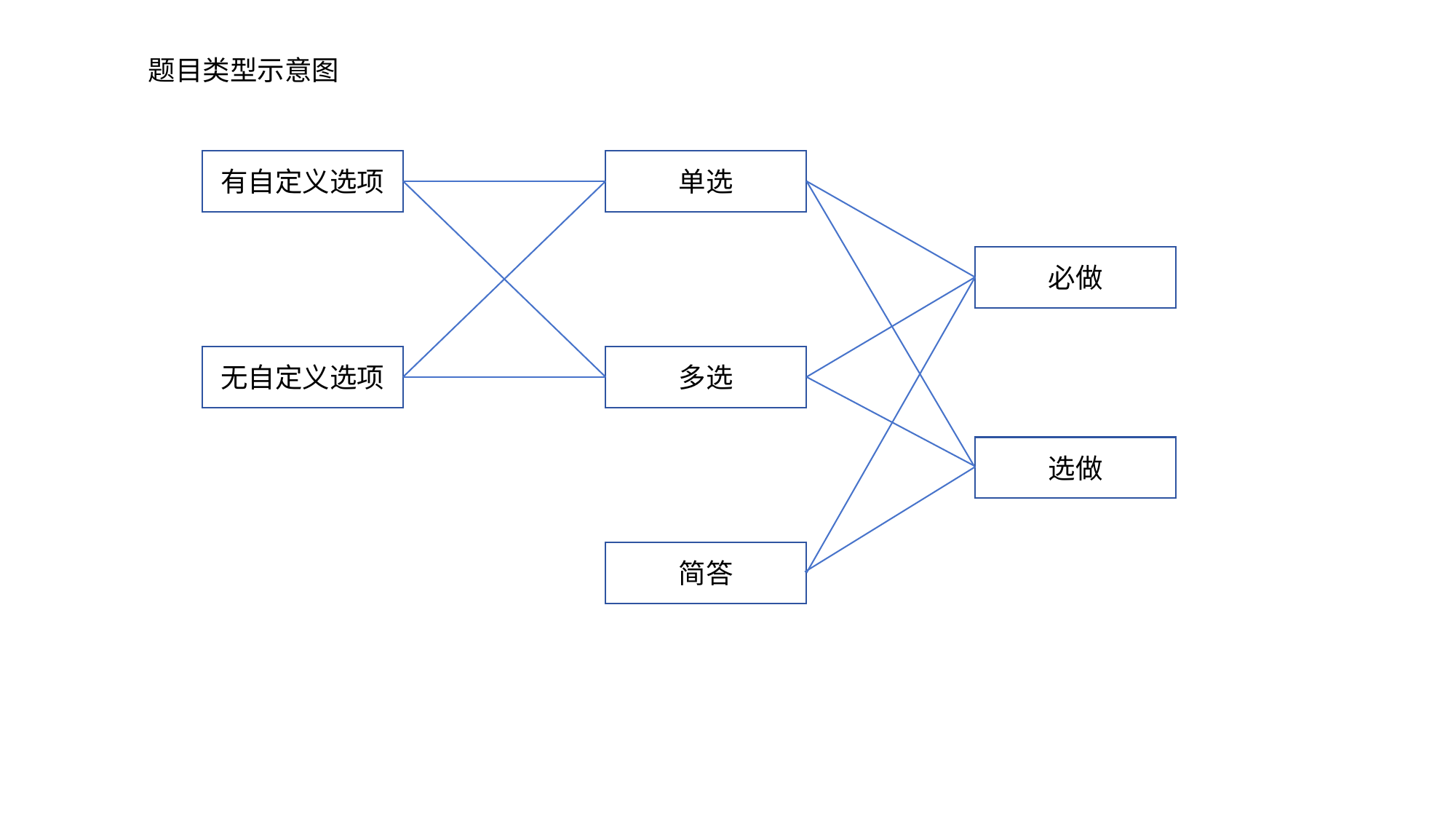

题目类型示意图
有自定义选项
单选
必做
无自定义选项
多选
选做
简答